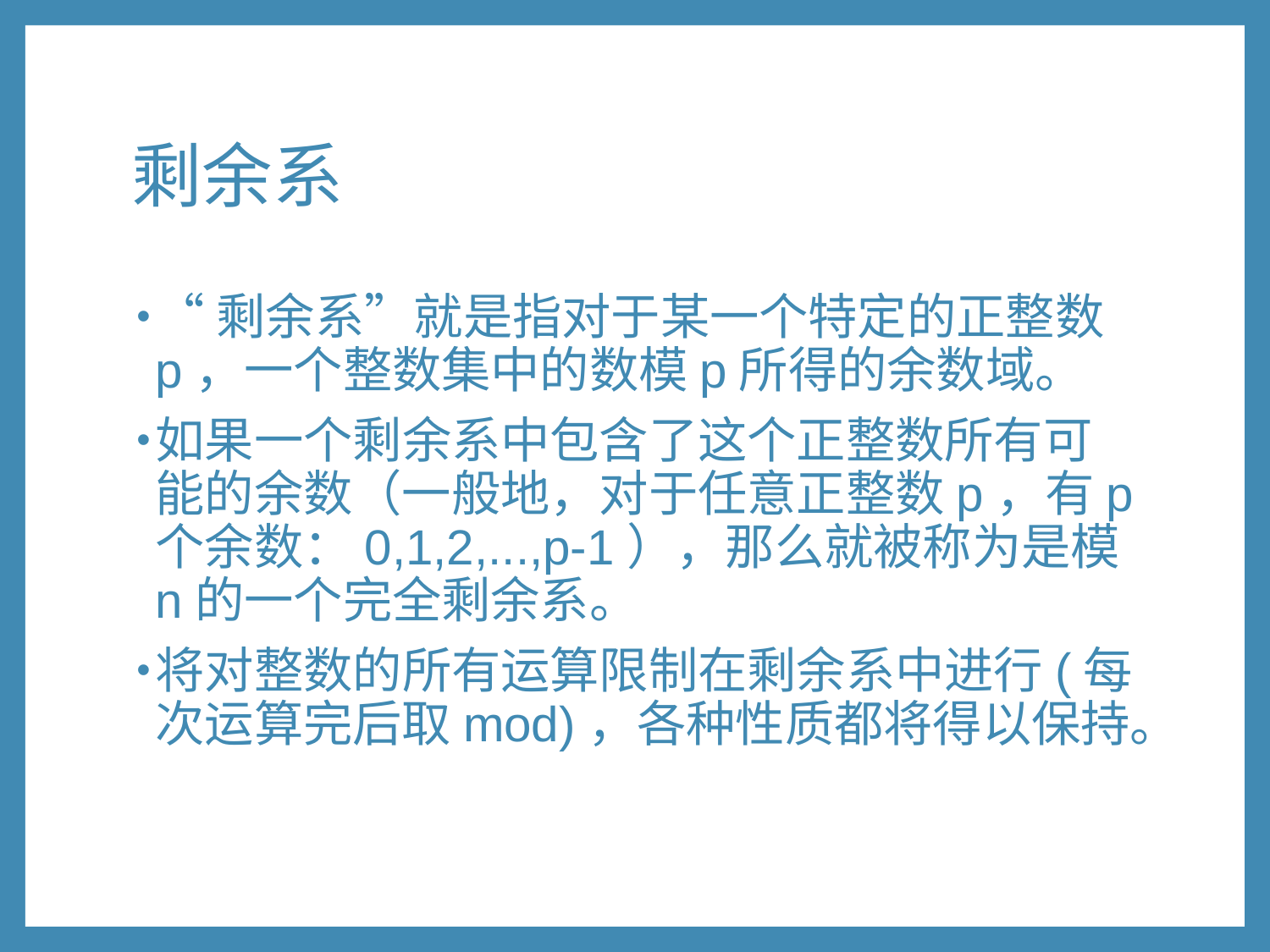

# 剩余系
“剩余系”就是指对于某一个特定的正整数p，一个整数集中的数模p所得的余数域。
如果一个剩余系中包含了这个正整数所有可能的余数（一般地，对于任意正整数p，有p个余数：0,1,2,...,p-1），那么就被称为是模n的一个完全剩余系。
将对整数的所有运算限制在剩余系中进行(每次运算完后取mod)，各种性质都将得以保持。